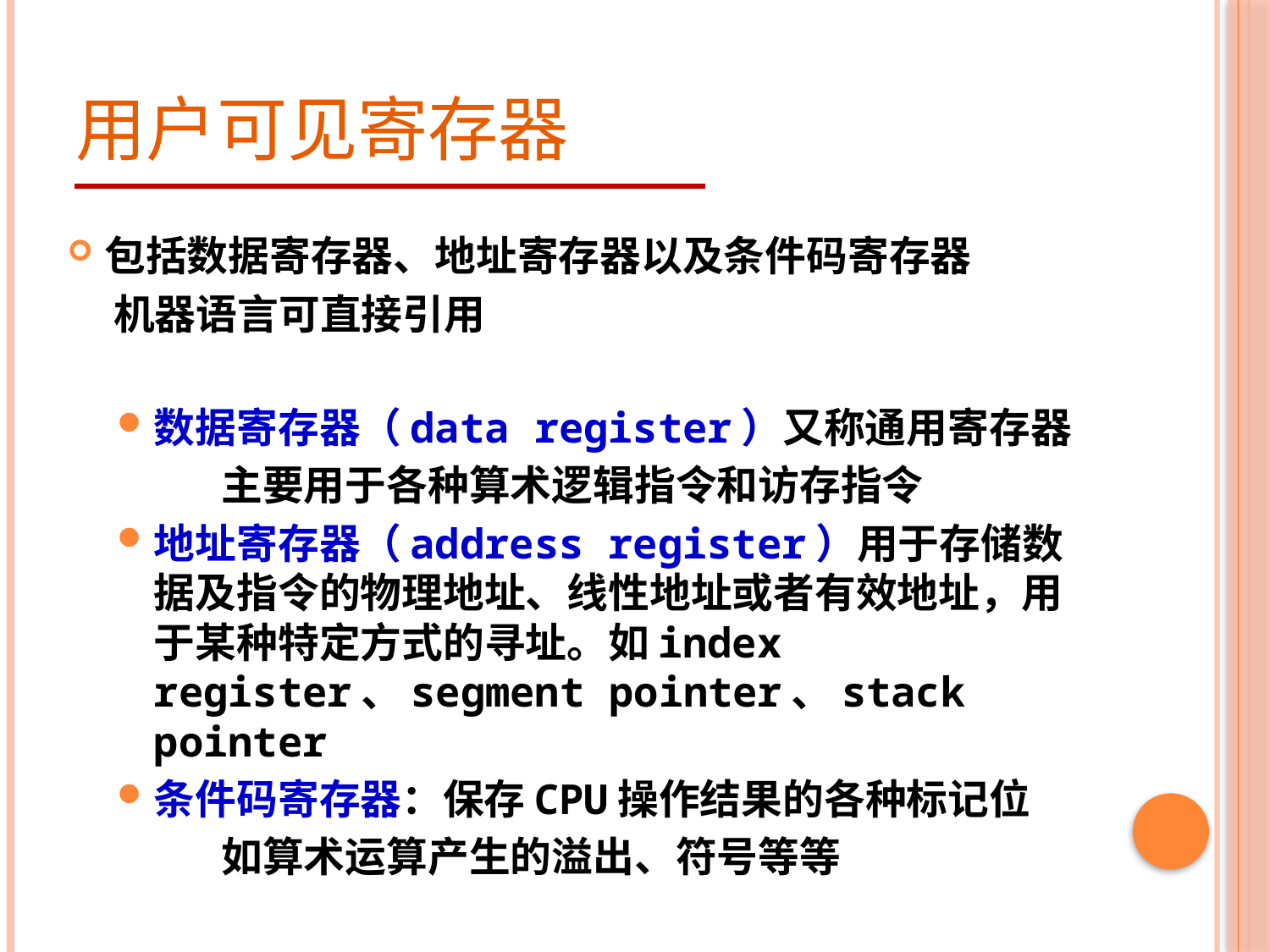

# 用户可见寄存器
包括数据寄存器、地址寄存器以及条件码寄存器
    机器语言可直接引用

数据寄存器（data register）又称通用寄存器
            主要用于各种算术逻辑指令和访存指令
地址寄存器（address register）用于存储数据及指令的物理地址、线性地址或者有效地址，用于某种特定方式的寻址。如index register、segment pointer、stack pointer
条件码寄存器：保存CPU操作结果的各种标记位
            如算术运算产生的溢出、符号等等